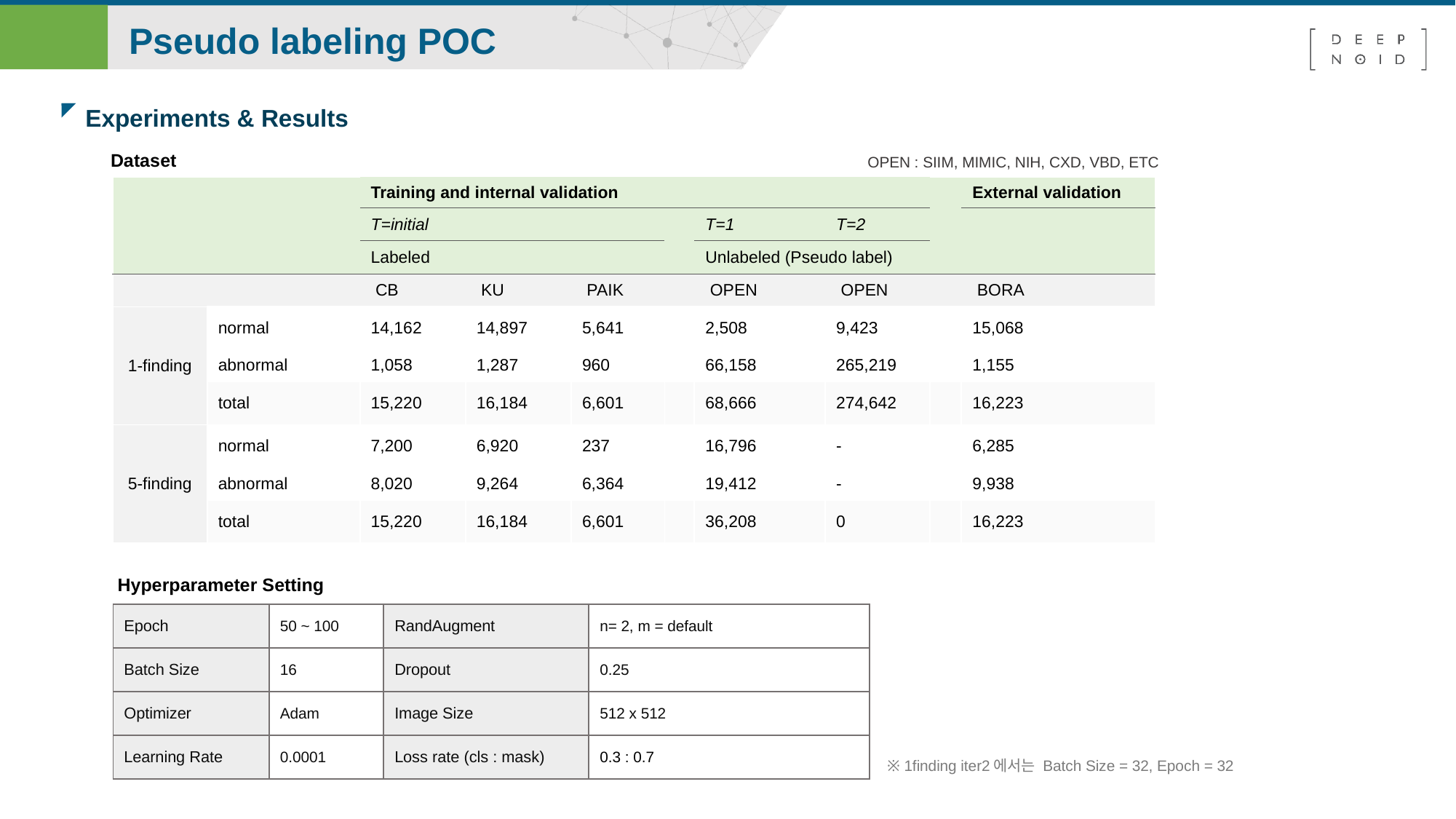

II 01.
Pseudo labeling POC
Experiments & Results

Dataset
OPEN : SIIM, MIMIC, NIH, CXD, VBD, ETC
|  |  |  | Training and internal validation |  |  |  |  |  |  |  | External validation |
| --- | --- | --- | --- | --- | --- | --- | --- | --- | --- | --- | --- |
|  |  |  | T=initial |  |  |  | T=1 |  | T=2 |  |  |
|  |  |  | Labeled |  |  |  | Unlabeled (Pseudo label) |  |  |  |  |
|  |  |  | CB | KU | PAIK |  | OPEN |  | OPEN |  | BORA |
| 1-finding | normal |  | 14,162 | 14,897 | 5,641 |  | 2,508 |  | 9,423 |  | 15,068 |
|  | abnormal |  | 1,058 | 1,287 | 960 |  | 66,158 |  | 265,219 |  | 1,155 |
|  | total |  | 15,220 | 16,184 | 6,601 |  | 68,666 |  | 274,642 |  | 16,223 |
| 5-finding | normal |  | 7,200 | 6,920 | 237 |  | 16,796 |  | - |  | 6,285 |
|  | abnormal |  | 8,020 | 9,264 | 6,364 |  | 19,412 |  | - |  | 9,938 |
|  | total |  | 15,220 | 16,184 | 6,601 |  | 36,208 |  | 0 |  | 16,223 |
Hyperparameter Setting
| Epoch | 50 ~ 100 | RandAugment | n= 2, m = default |
| --- | --- | --- | --- |
| Batch Size | 16 | Dropout | 0.25 |
| Optimizer | Adam | Image Size | 512 x 512 |
| Learning Rate | 0.0001 | Loss rate (cls : mask) | 0.3 : 0.7 |
※ 1finding iter2에서는 Batch Size = 32, Epoch = 32